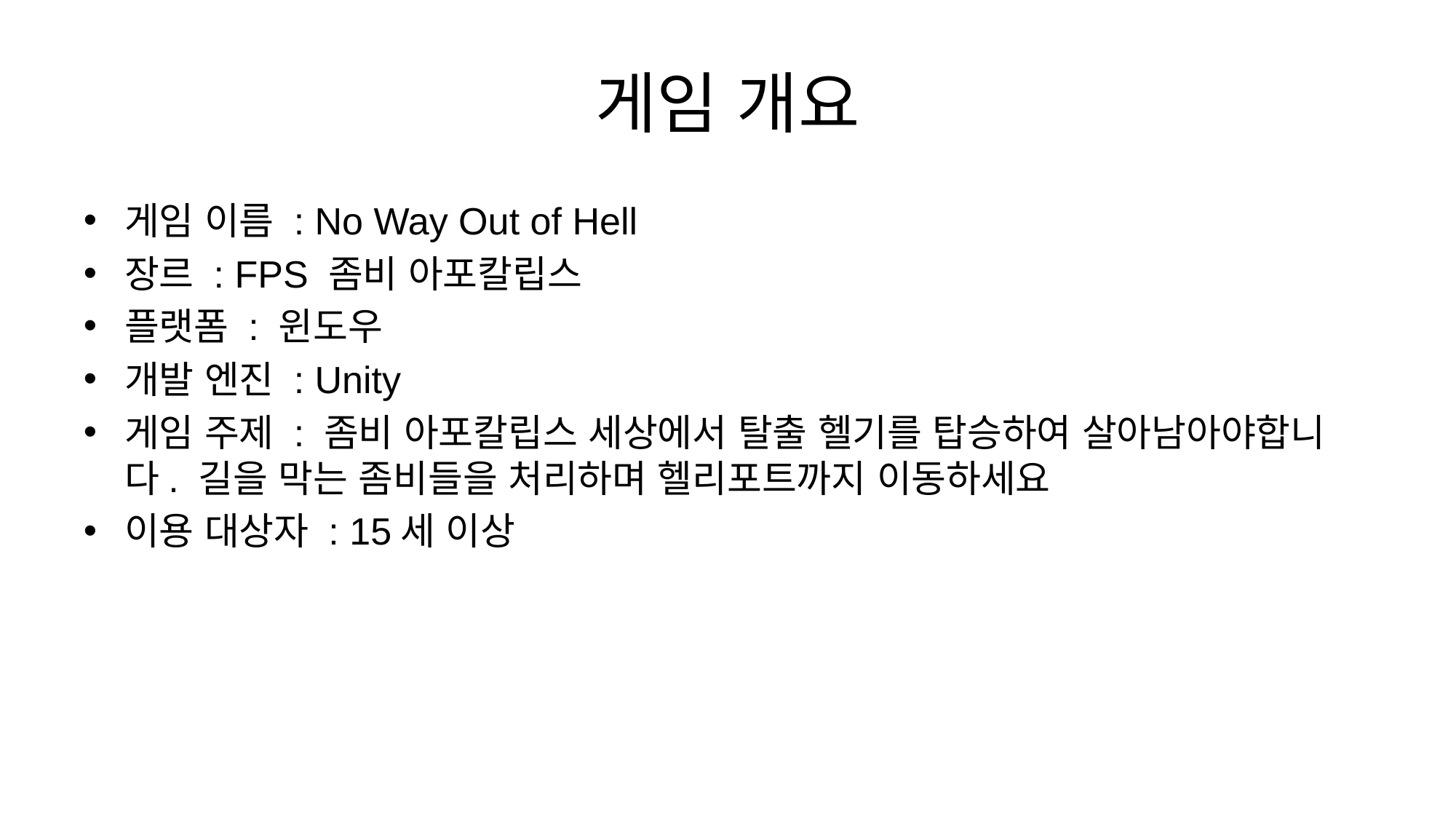

# 게임 개요
게임 이름 : No Way Out of Hell
장르 : FPS 좀비 아포칼립스
플랫폼 : 윈도우
개발 엔진 : Unity
게임 주제 : 좀비 아포칼립스 세상에서 탈출 헬기를 탑승하여 살아남아야합니다. 길을 막는 좀비들을 처리하며 헬리포트까지 이동하세요
이용 대상자 : 15세 이상